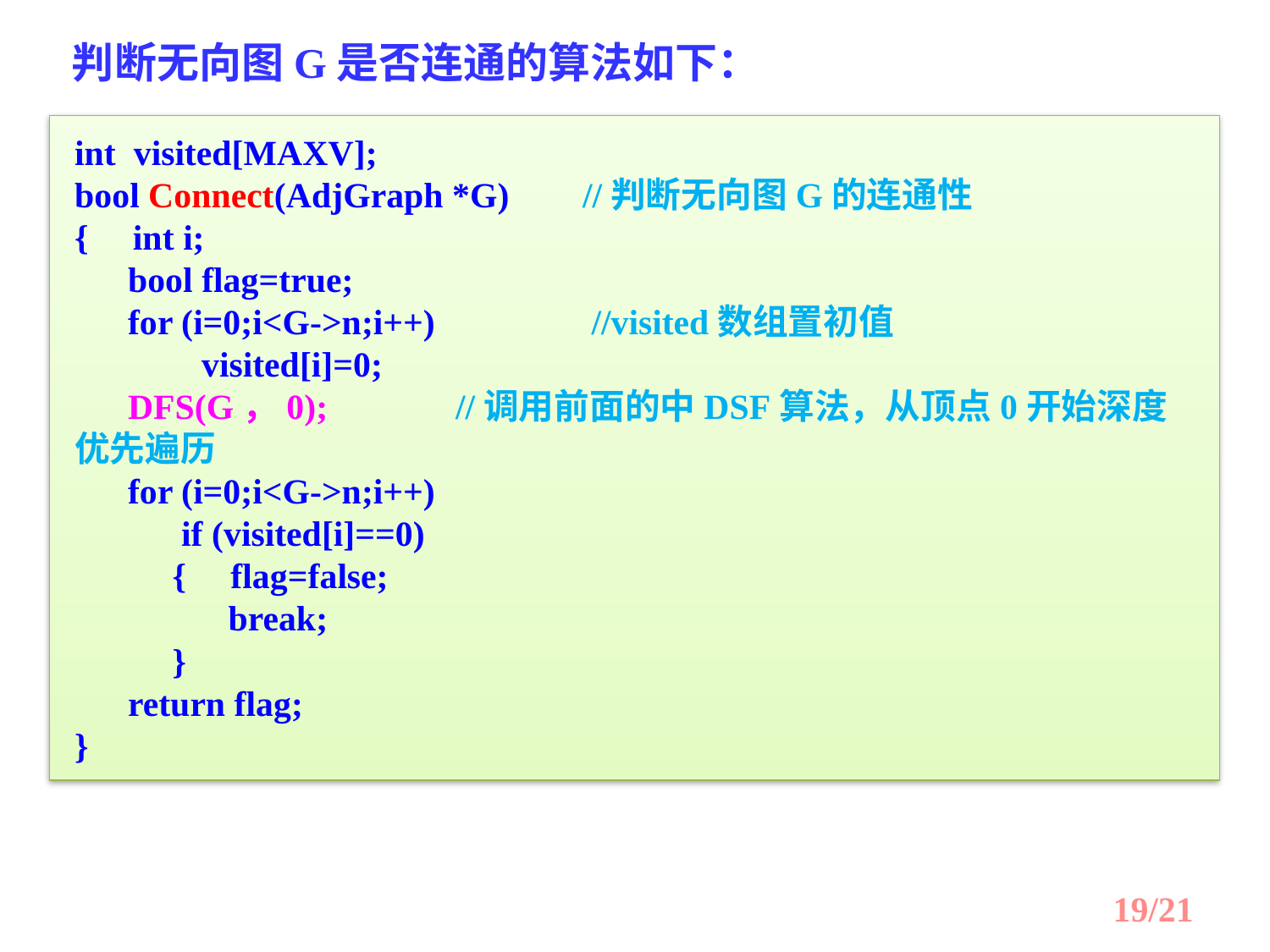

判断无向图G是否连通的算法如下：
int  visited[MAXV];
bool Connect(AdjGraph *G) 	//判断无向图G的连通性
{     int i;
      bool flag=true;
      for (i=0;i<G->n;i++)		 //visited数组置初值
	visited[i]=0;
      DFS(G，0); 	//调用前面的中DSF算法，从顶点0开始深度优先遍历
      for (i=0;i<G->n;i++)
            if (visited[i]==0)
           {     flag=false;
	   break;
           }
      return flag;
}
19/21